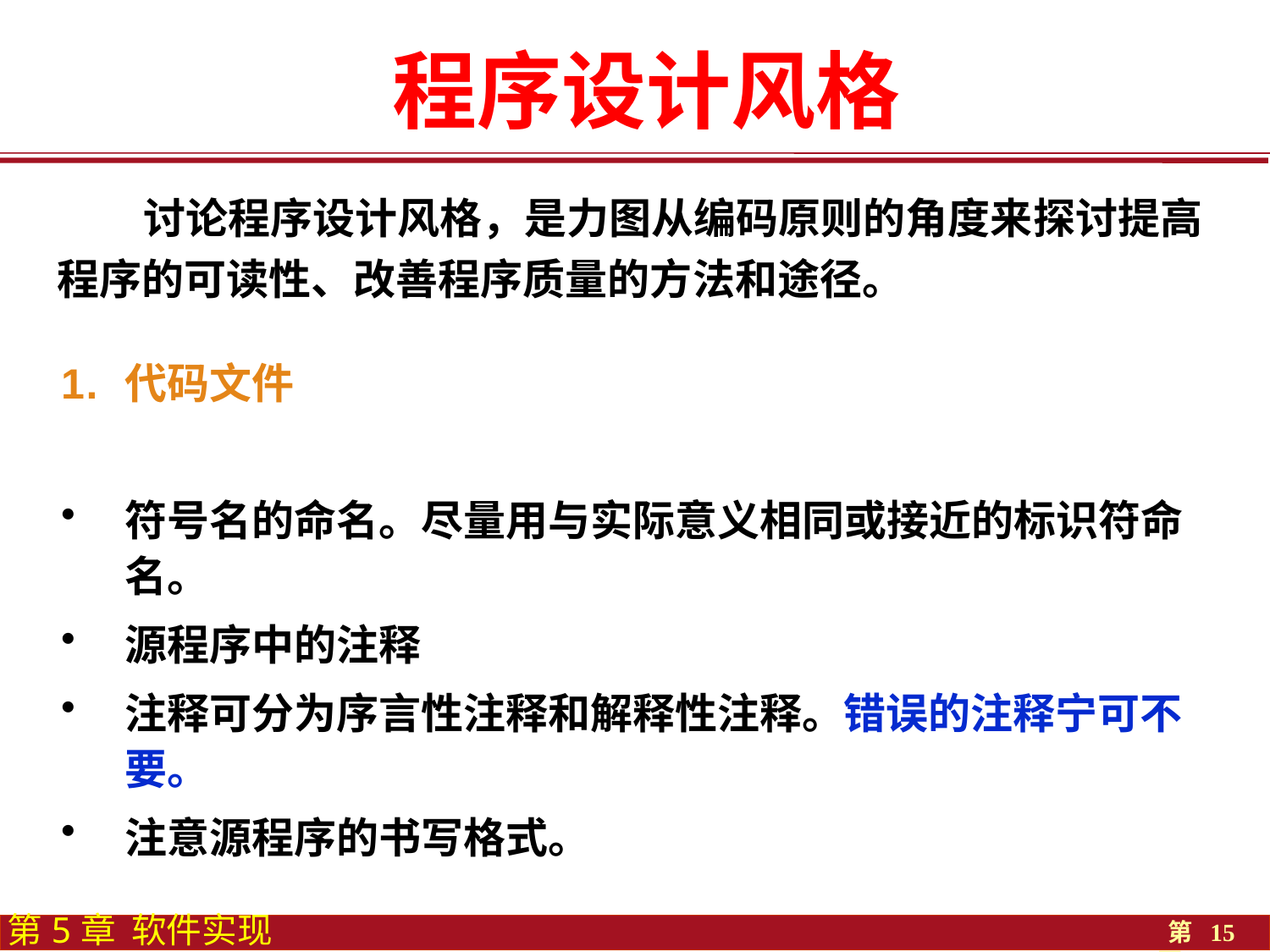

程序设计风格
        讨论程序设计风格，是力图从编码原则的角度来探讨提高程序的可读性、改善程序质量的方法和途径。
代码文件

符号名的命名。尽量用与实际意义相同或接近的标识符命名。
源程序中的注释
注释可分为序言性注释和解释性注释。错误的注释宁可不要。
注意源程序的书写格式。